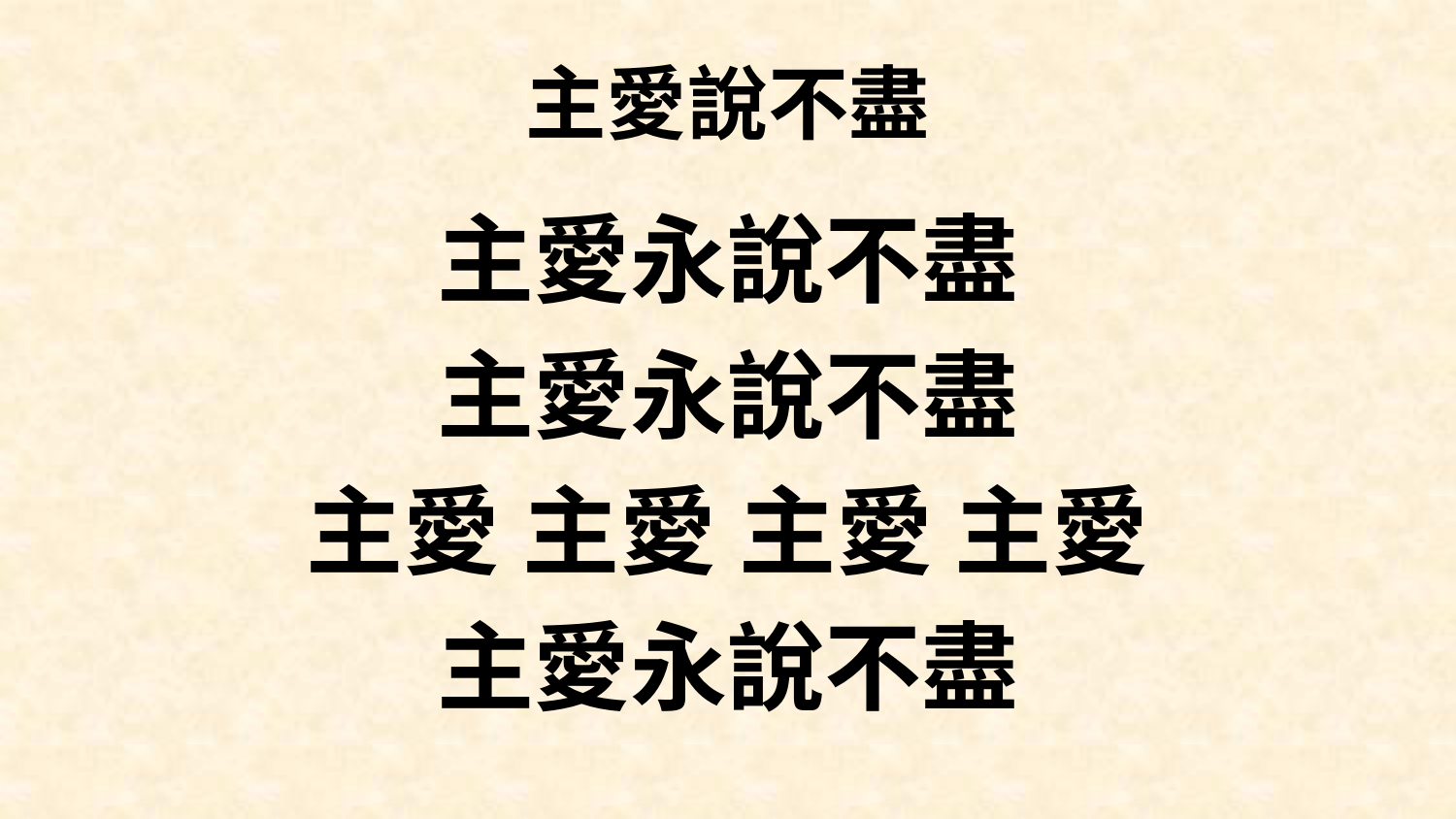

# 主愛說不盡
主愛永說不盡
主愛永說不盡
主愛 主愛 主愛 主愛
主愛永說不盡